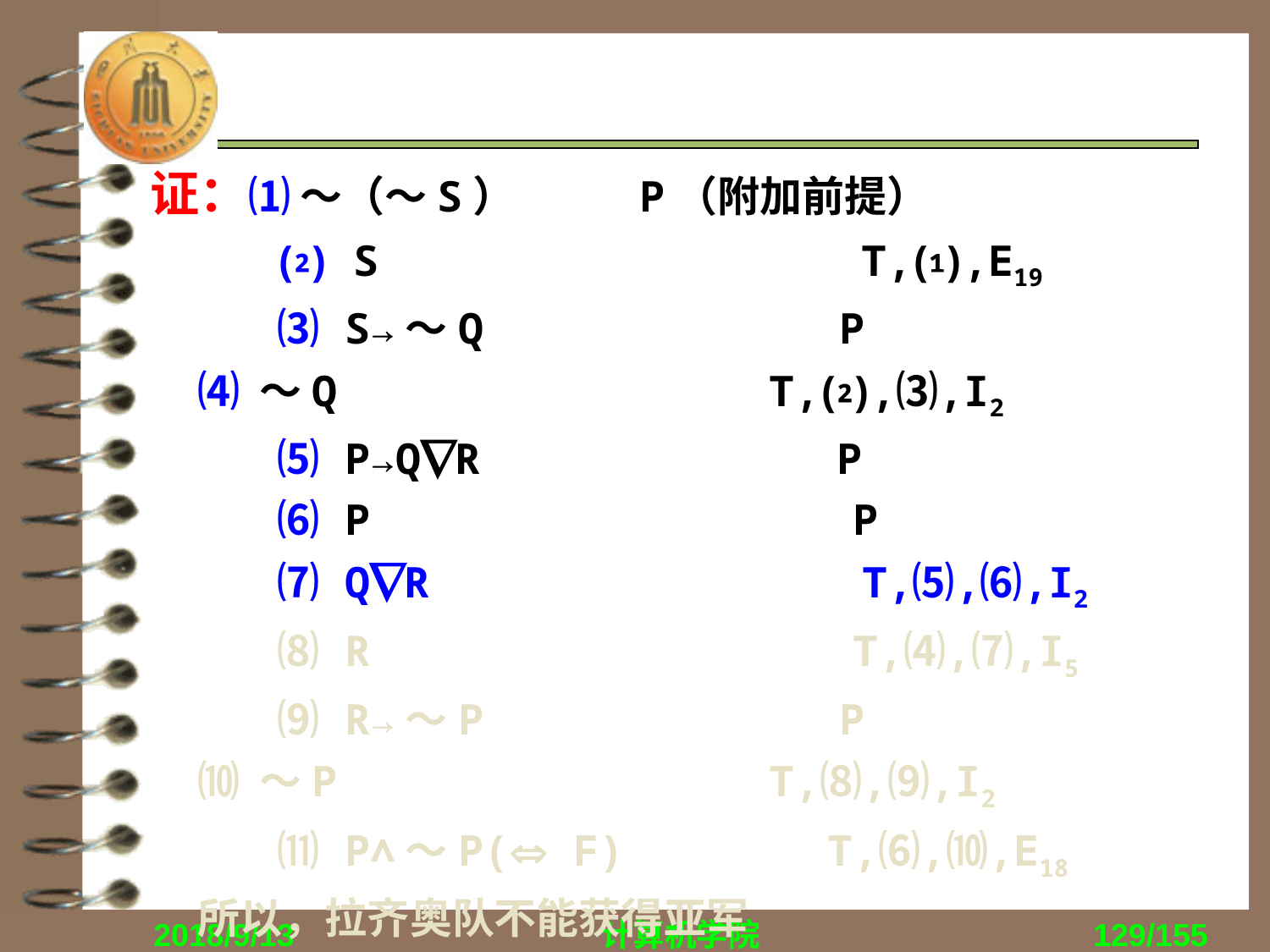

#
证：⑴ ～（～S）            P（附加前提）
     ⑵ S                   T,⑴,E19
     ⑶ S→～Q              P
     ⑷ ～Q                 T,⑵,⑶,I2
     ⑸ P→Q∇R              P
     ⑹ P                   P
     ⑺ Q∇R                 T,⑸,⑹,I2
     ⑻ R                   T,⑷,⑺,I5
     ⑼ R→～P              P
     ⑽ ～P                 T,⑻,⑼,I2
     ⑾ P∧～P(⇔ F)        T,⑹,⑽,E18
    所以，拉齐奥队不能获得亚军
2018/9/13
计算机学院
129/155